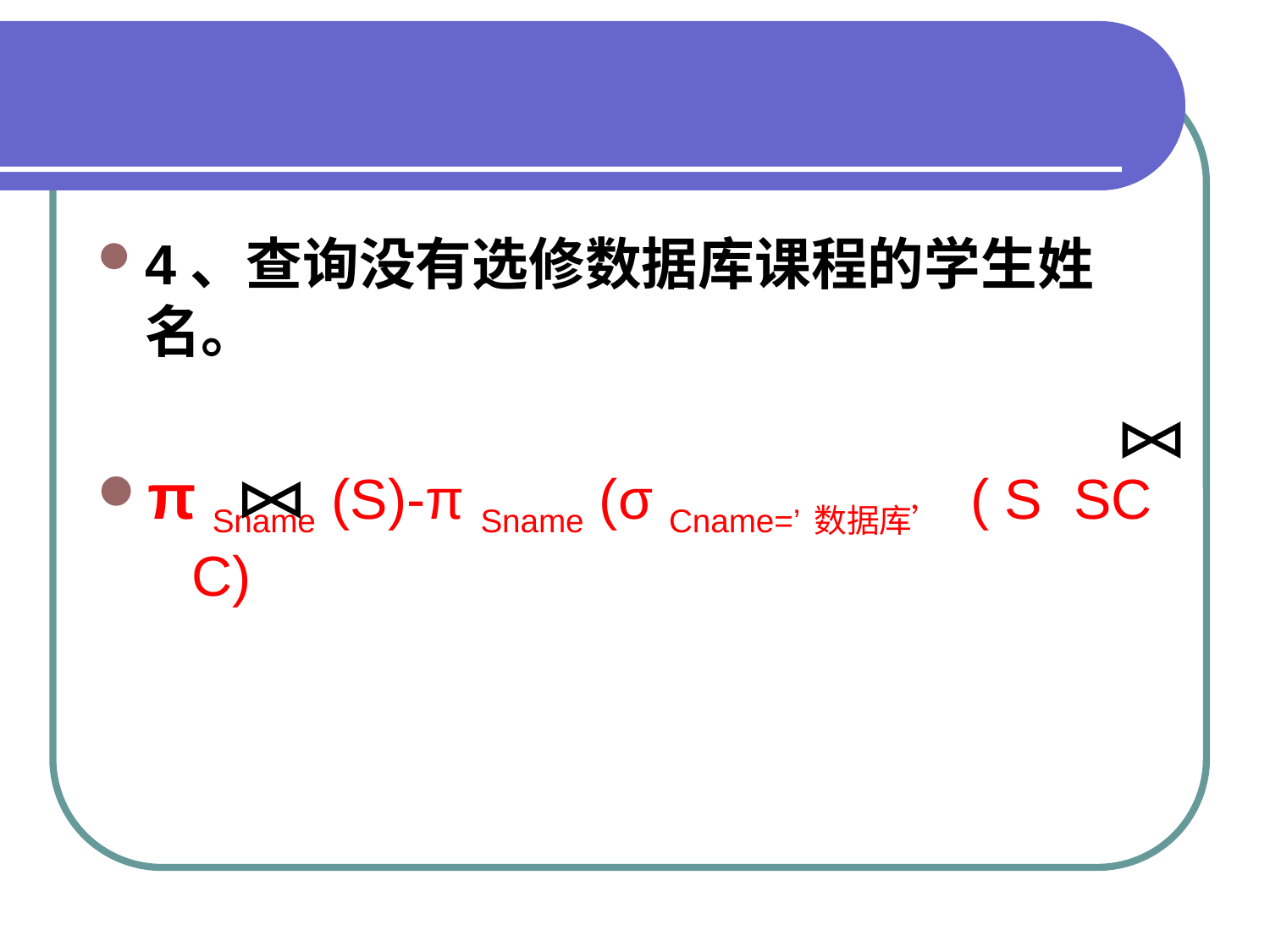

#
4、查询没有选修数据库课程的学生姓名。

π Sname (S)-π Sname (σ Cname=’数据库’ ( S  SC     C)